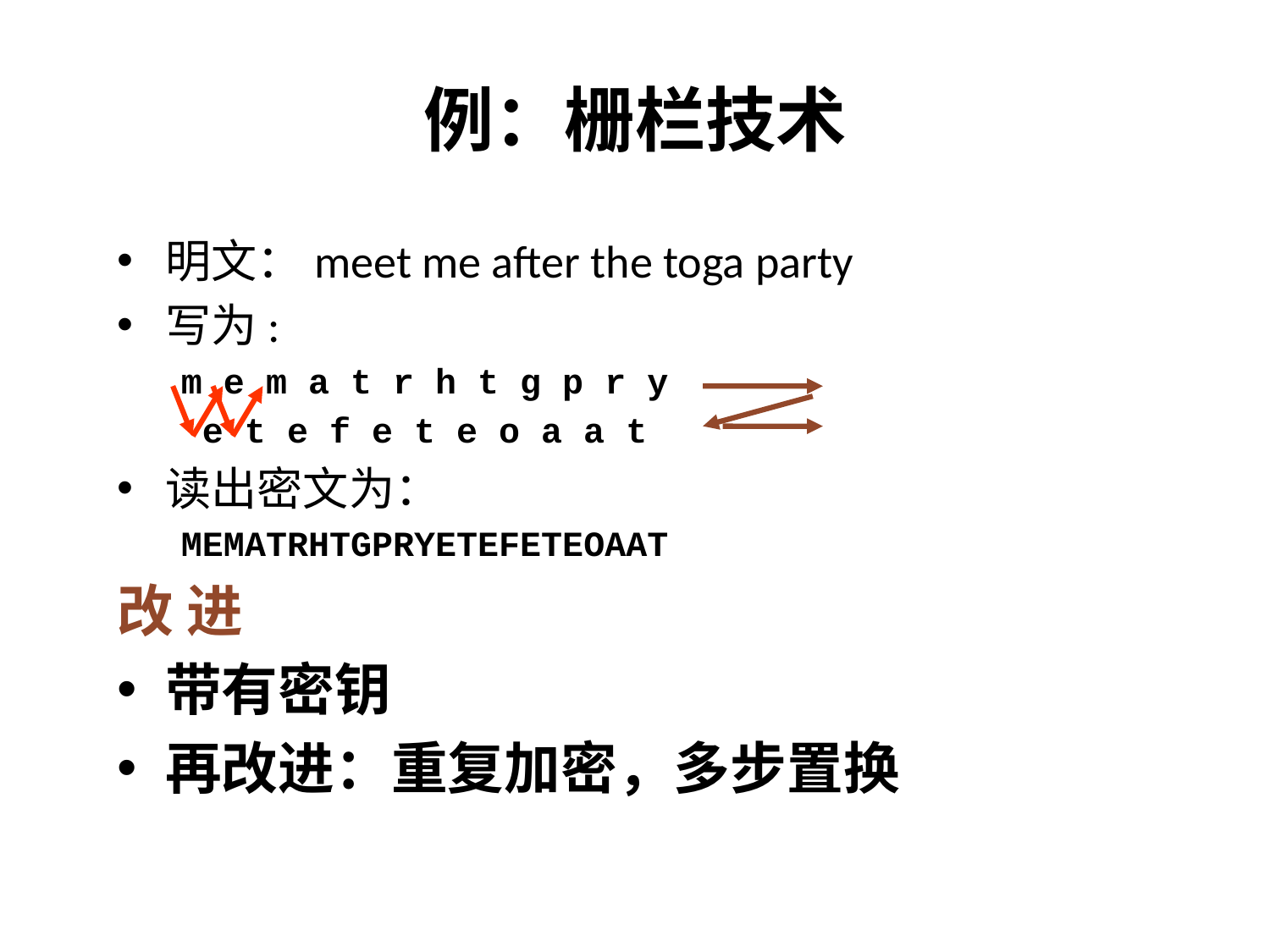

# 例：栅栏技术
明文：meet me after the toga party
写为:
m e m a t r h t g p r y
 e t e f e t e o a a t
读出密文为：
MEMATRHTGPRYETEFETEOAAT
改 进
带有密钥
再改进：重复加密，多步置换